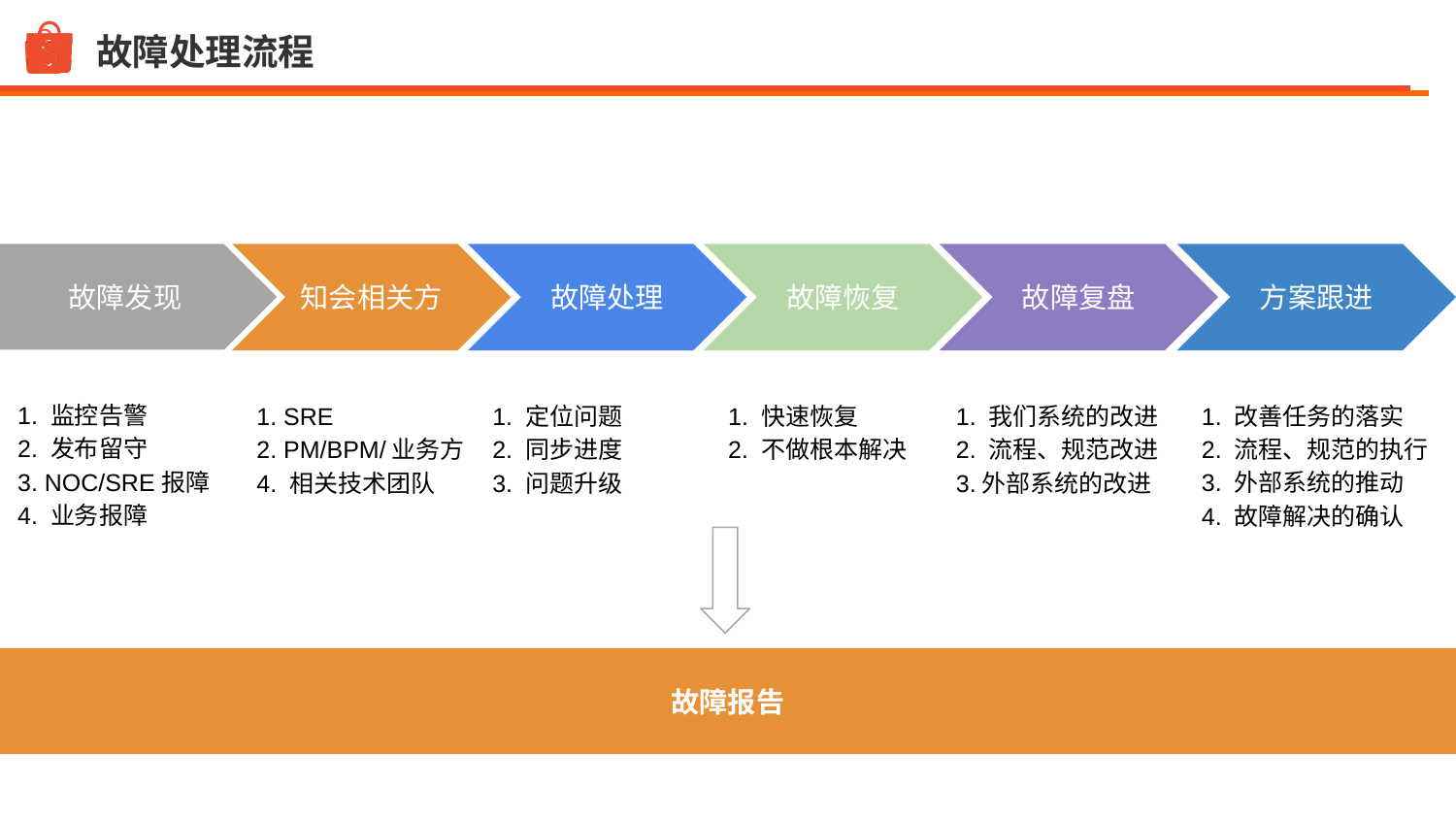

# 故障处理流程
知会相关方
1. SRE
2. PM/BPM/业务方
4. 相关技术团队
故障处理
1. 定位问题
2. 同步进度
3. 问题升级

故障恢复
1. 快速恢复
2. 不做根本解决
故障复盘
1. 我们系统的改进
2. 流程、规范改进
3.外部系统的改进
方案跟进
1. 改善任务的落实
2. 流程、规范的执行
3. 外部系统的推动
4. 故障解决的确认
故障发现
1. 监控告警
2. 发布留守
3. NOC/SRE报障
4. 业务报障

故障报告